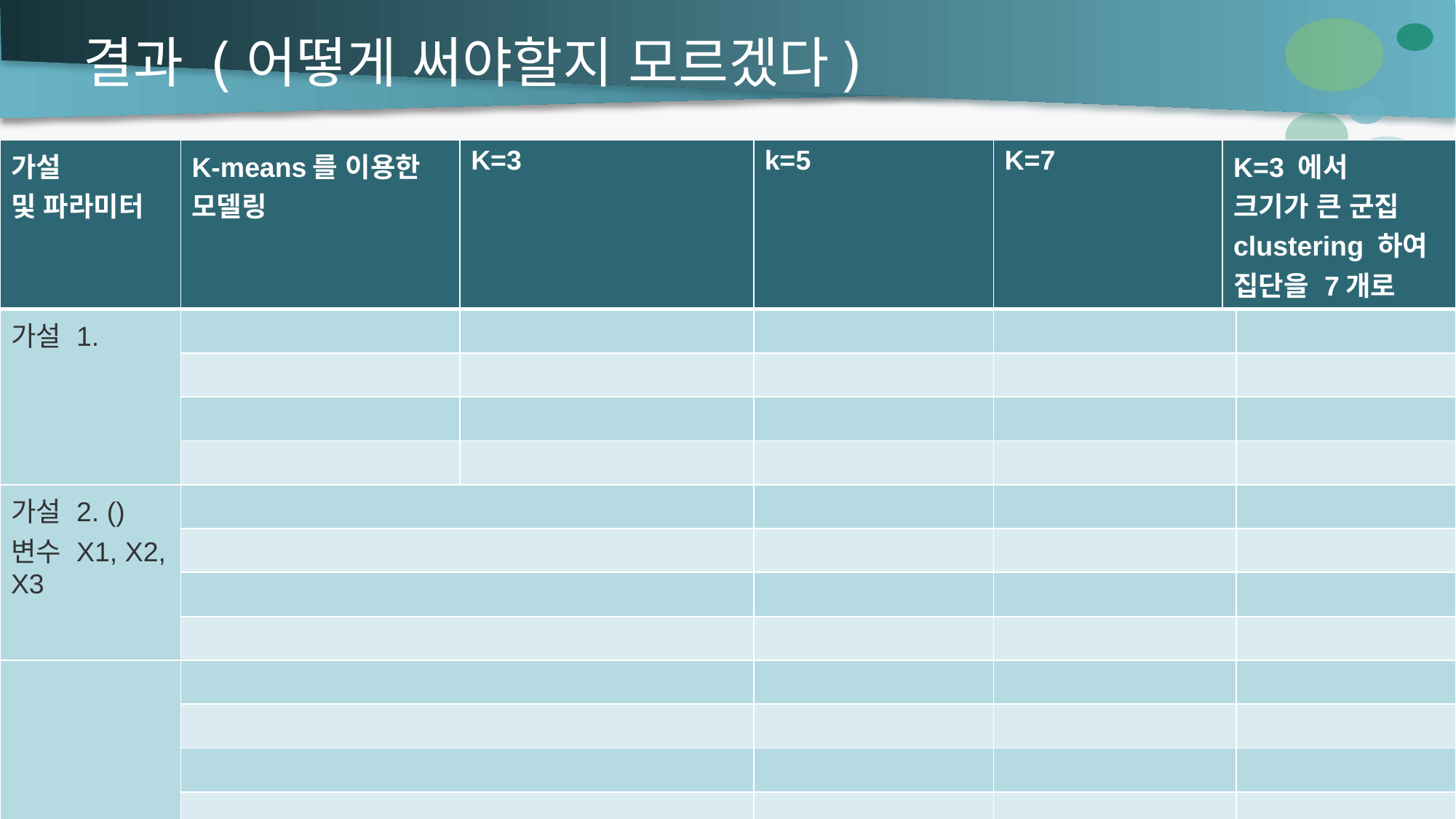

# 결과 (어떻게 써야할지 모르겠다)
| 가설 및 파라미터 | K-means를 이용한 모델링 | K=3 | k=5 | K=7 | K=3 에서 크기가 큰 군집 clustering 하여 집단을 7개로 |  |
| --- | --- | --- | --- | --- | --- | --- |
| 가설 1. |  |  |  |  |  |  |
|  |  |  |  |  |  |  |
|  |  |  |  |  |  |  |
|  |  |  |  |  |  |  |
| 가설 2. () 변수 X1, X2, X3 |  |  |  |  |  |  |
|  |  |  |  |  |  |  |
|  |  |  |  |  |  |  |
|  |  |  |  |  |  |  |
|  |  |  |  |  |  |  |
|  |  |  |  |  |  |  |
|  |  |  |  |  |  |  |
|  |  |  |  |  |  |  |